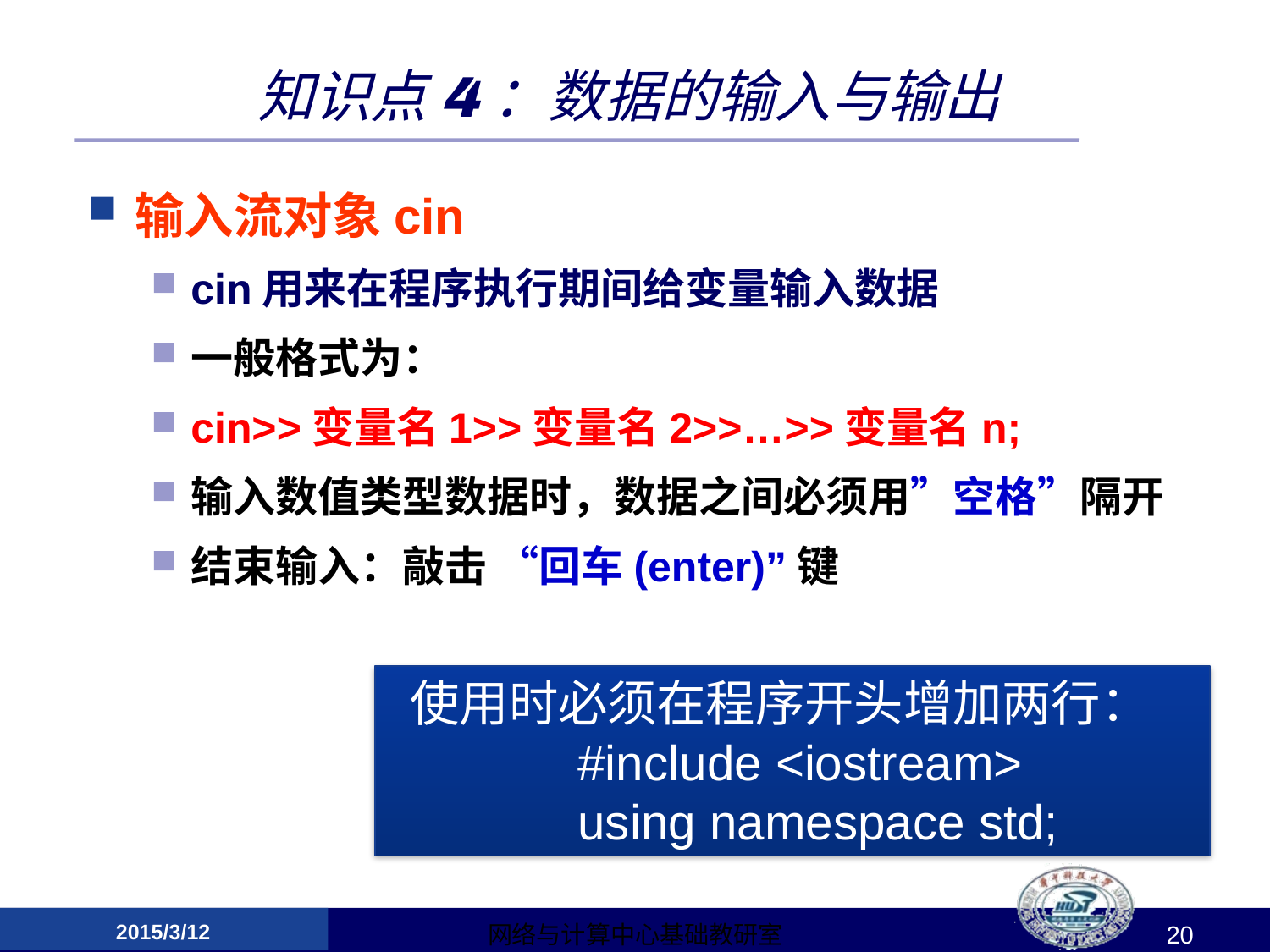

# 知识点4：数据的输入与输出
输入流对象cin
cin用来在程序执行期间给变量输入数据
一般格式为：
cin>>变量名1>>变量名2>>…>>变量名n;
输入数值类型数据时，数据之间必须用”空格”隔开
结束输入：敲击 “回车(enter)”键
 使用时必须在程序开头增加两行：
	#include <iostream>
	using namespace std;
2015/3/12
网络与计算中心基础教研室
20